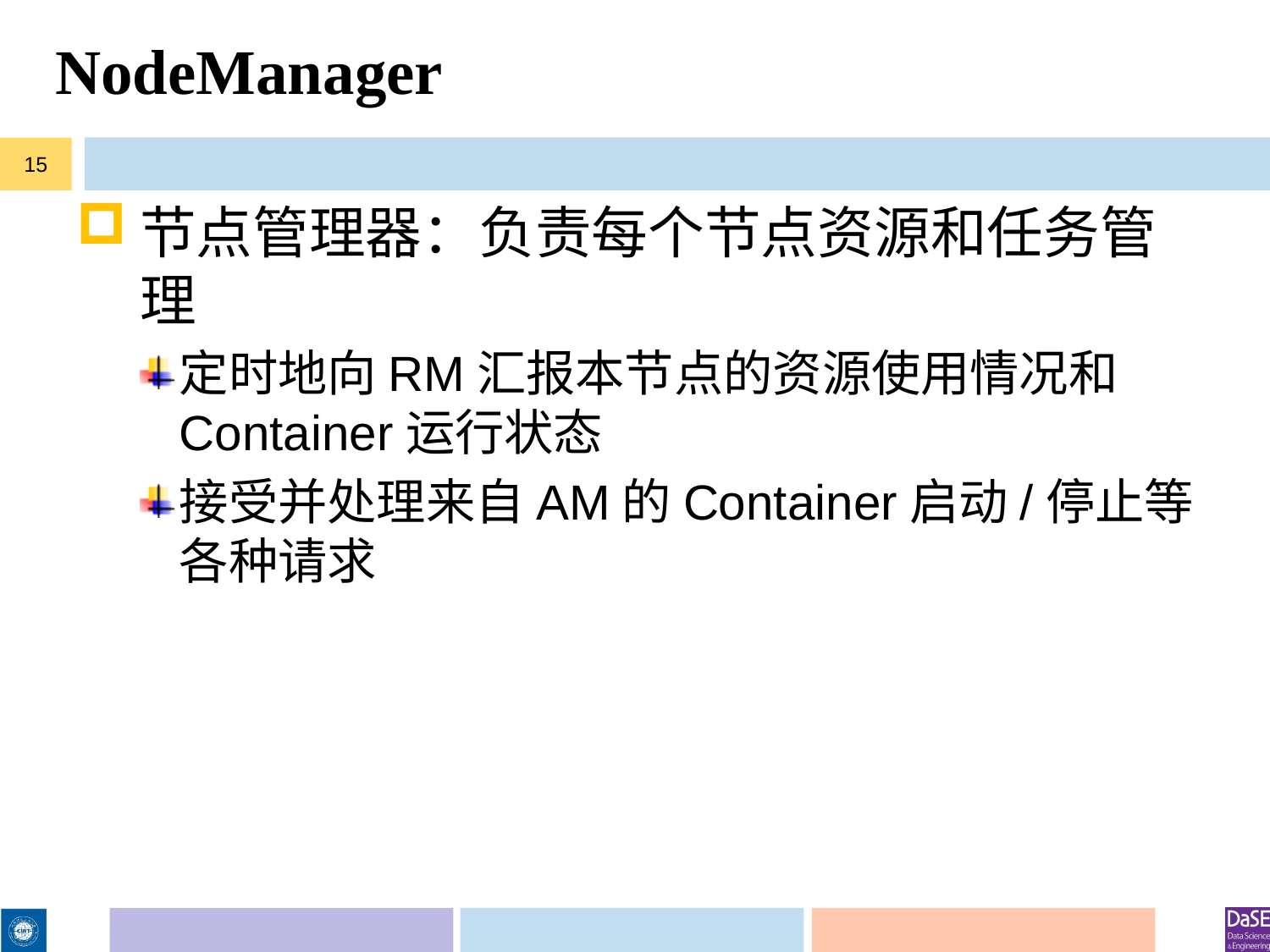

# NodeManager
15
节点管理器：负责每个节点资源和任务管理
定时地向RM汇报本节点的资源使用情况和Container运行状态
接受并处理来自AM的Container启动/停止等各种请求